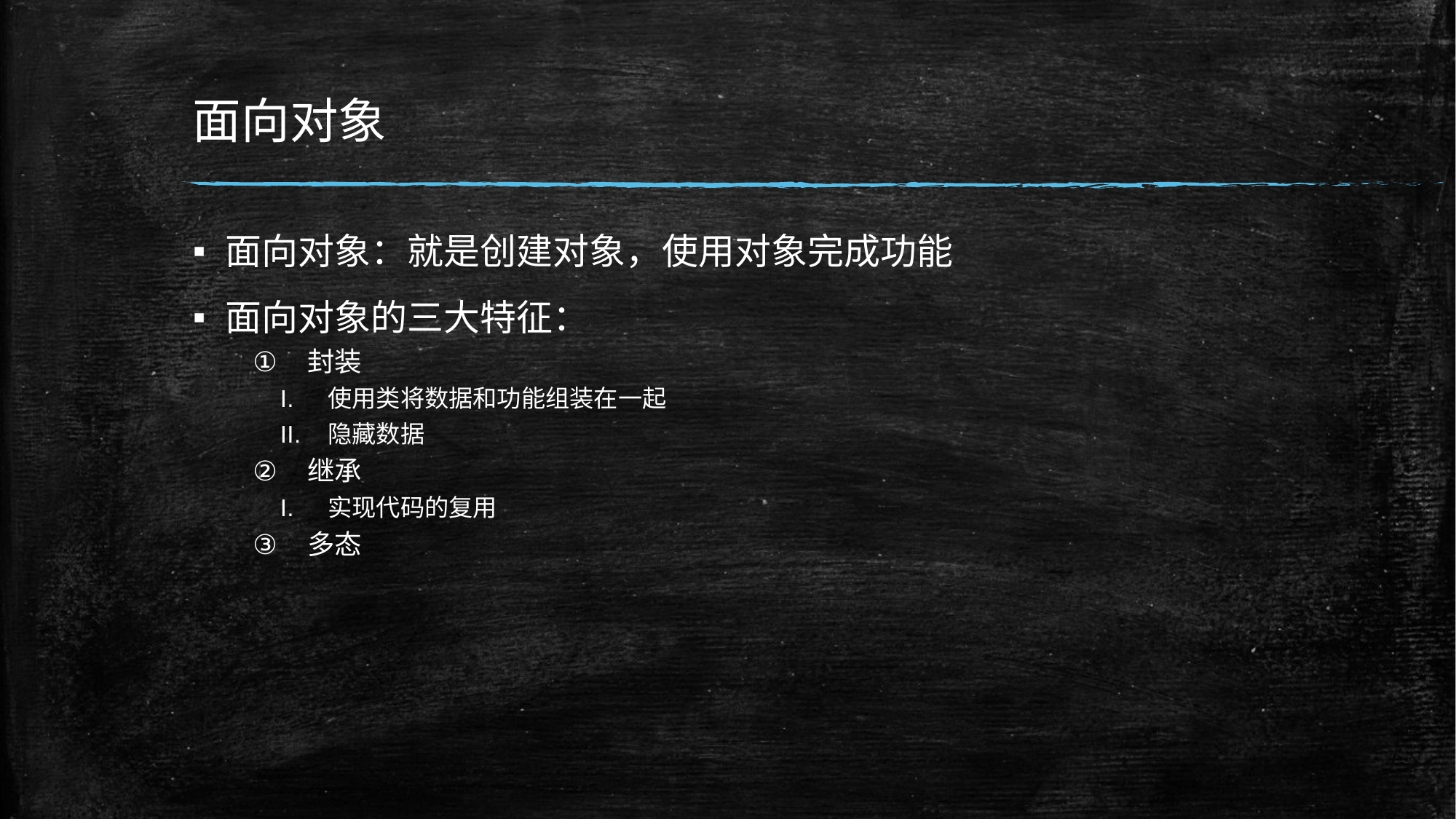

# 面向对象
面向对象：就是创建对象，使用对象完成功能
面向对象的三大特征：
封装
使用类将数据和功能组装在一起
隐藏数据
继承
实现代码的复用
多态